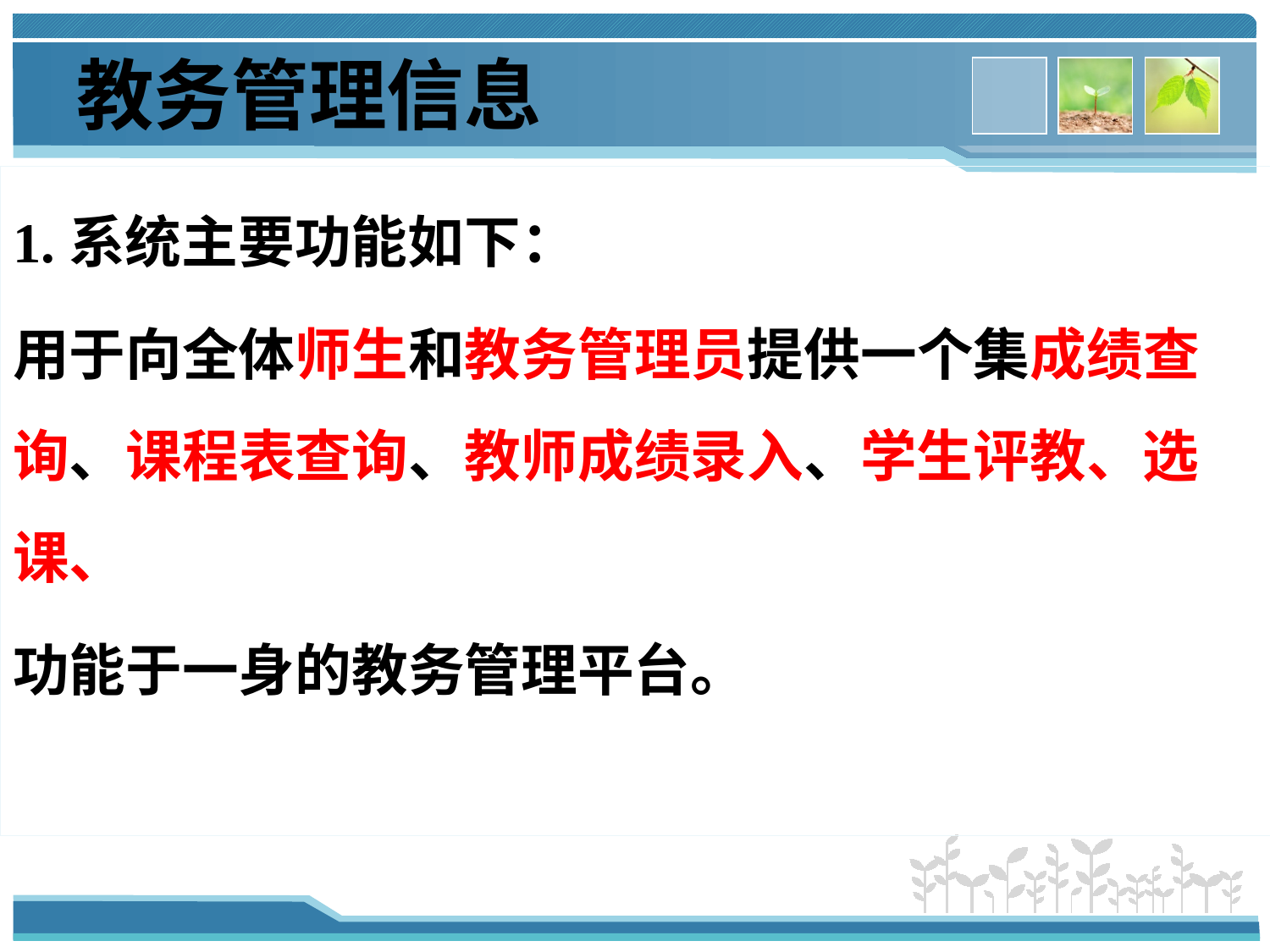

# 教务管理信息
1.系统主要功能如下：
用于向全体师生和教务管理员提供一个集成绩查询、课程表查询、教师成绩录入、学生评教、选课、
功能于一身的教务管理平台。